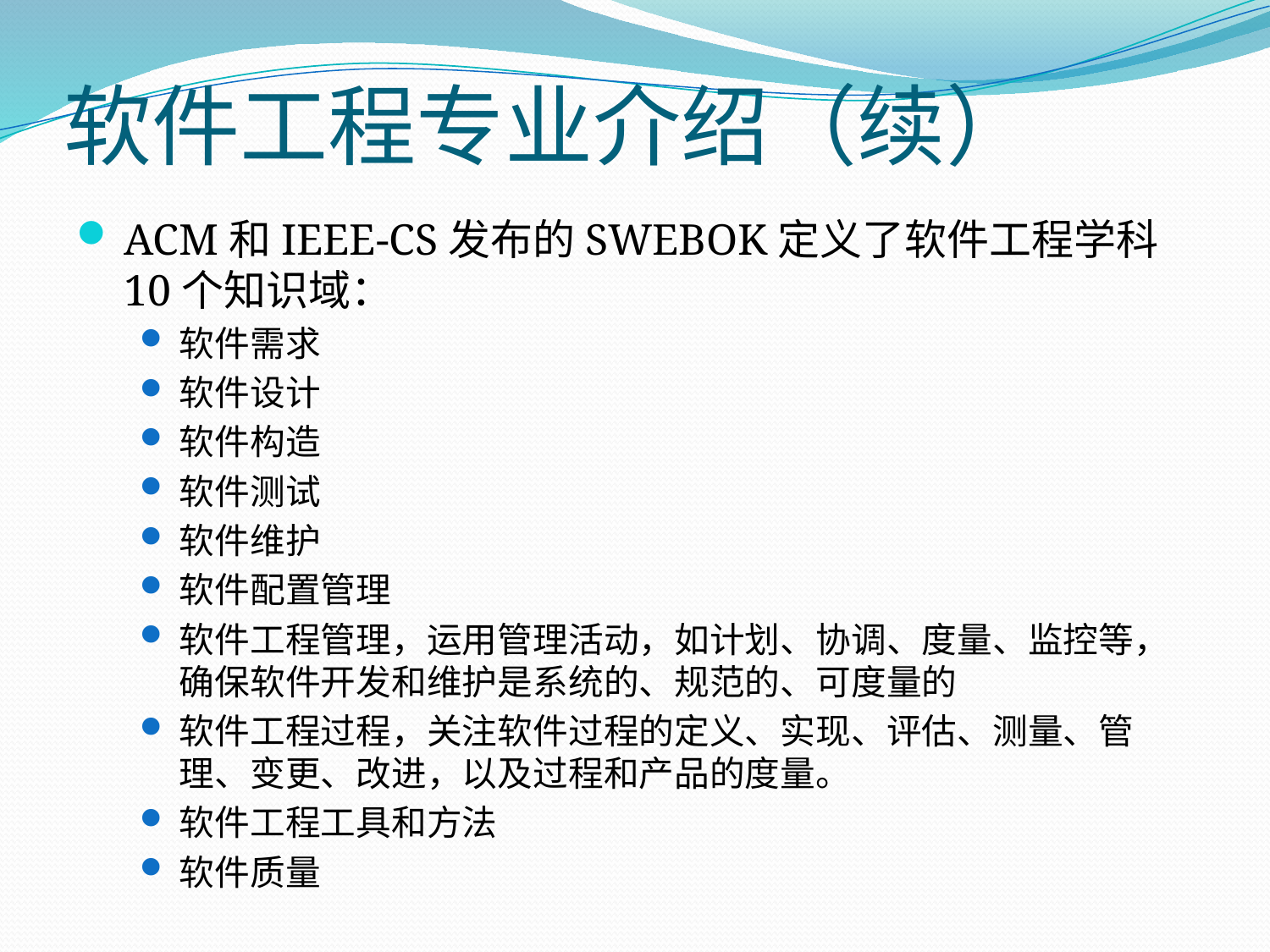

# 软件工程专业介绍（续）
ACM和IEEE-CS发布的SWEBOK定义了软件工程学科10个知识域：
软件需求
软件设计
软件构造
软件测试
软件维护
软件配置管理
软件工程管理，运用管理活动，如计划、协调、度量、监控等，确保软件开发和维护是系统的、规范的、可度量的
软件工程过程，关注软件过程的定义、实现、评估、测量、管理、变更、改进，以及过程和产品的度量。
软件工程工具和方法
软件质量